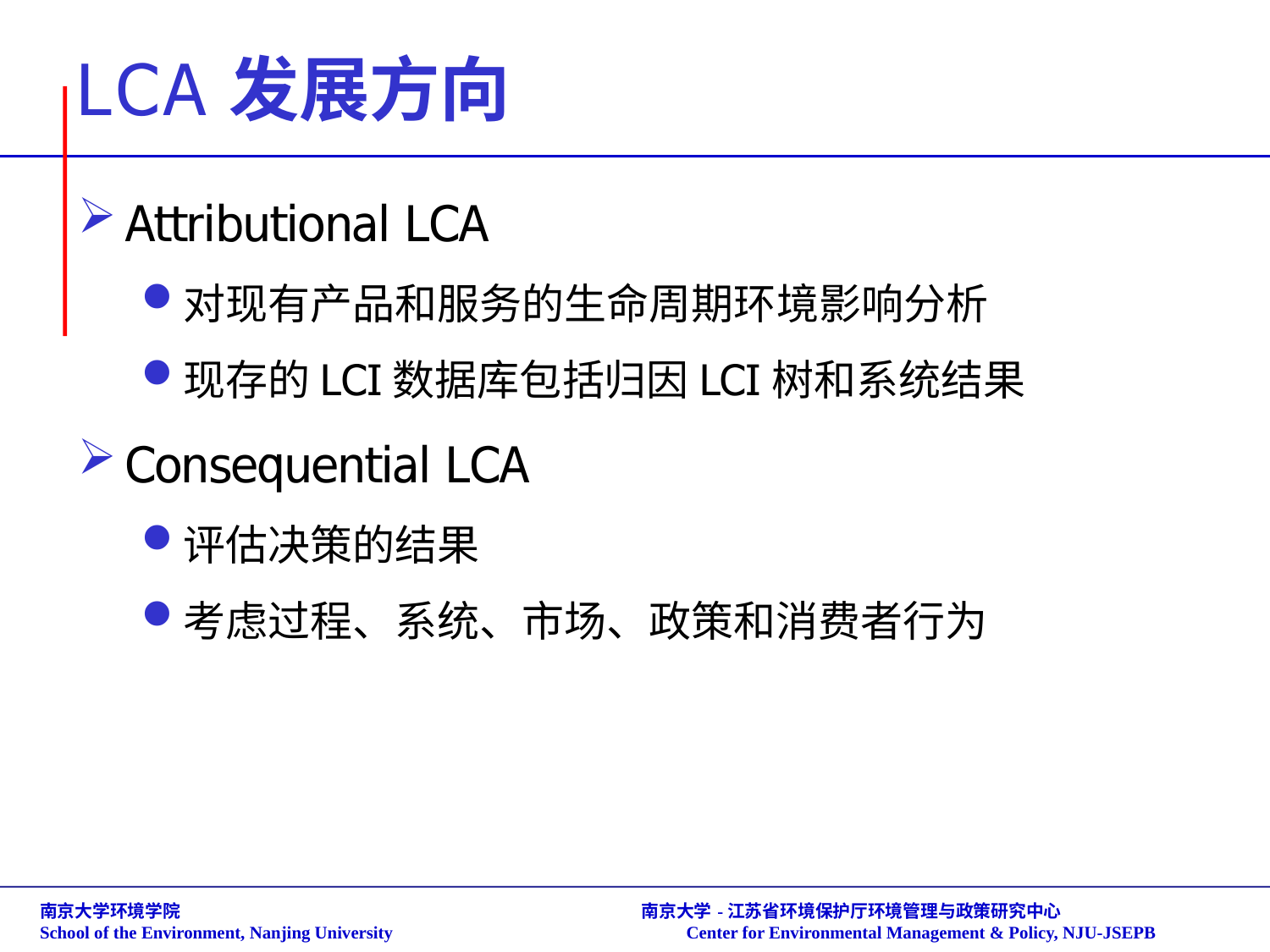

# LCA发展方向
Attributional LCA
对现有产品和服务的生命周期环境影响分析
现存的LCI数据库包括归因LCI树和系统结果
Consequential LCA
评估决策的结果
考虑过程、系统、市场、政策和消费者行为